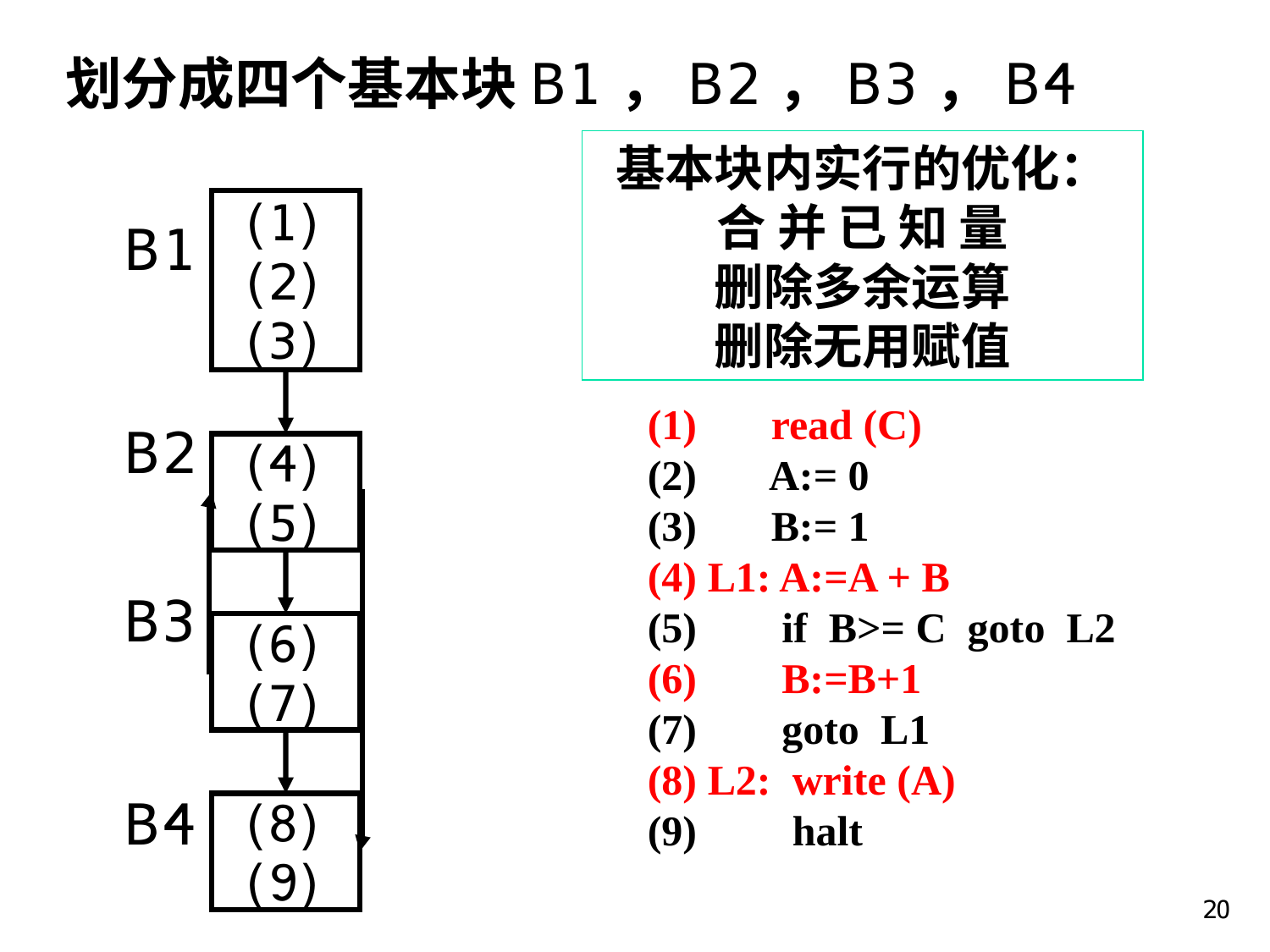

划分成四个基本块B1，B2，B3，B4
基本块内实行的优化：合 并 已 知 量
删除多余运算
删除无用赋值
(1)
(2)
(3)
B1

B2

B3

B4

(1)       read (C)
(2)       A:= 0
(3)       B:= 1
(4) L1: A:=A + B
(5)        if  B>= C  goto  L2
(6)        B:=B+1
(7)        goto  L1
(8) L2:  write (A)
(9)         halt
(4)
(5)

(6)
(7)

(8)
(9)
20